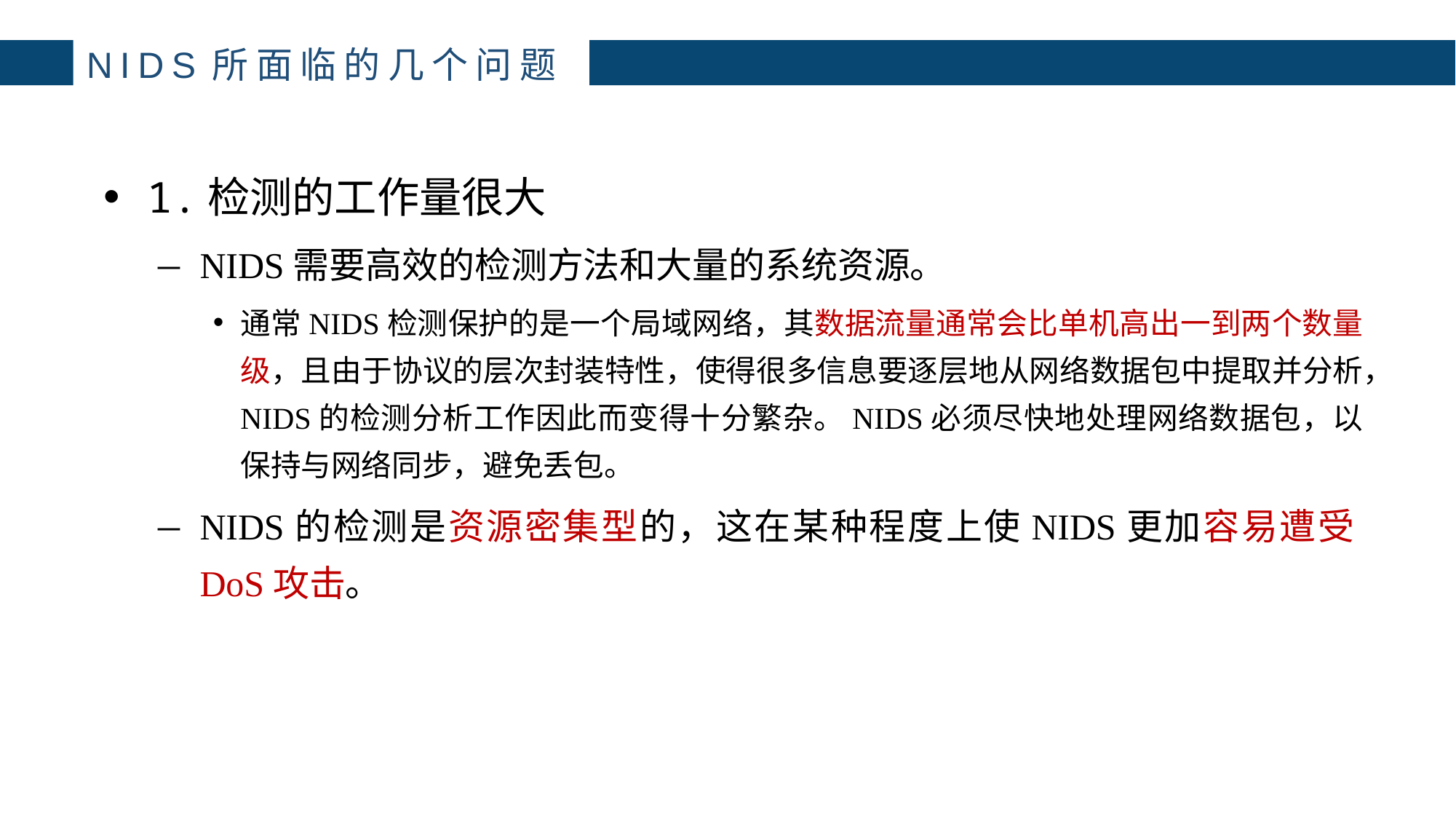

# NIDS所面临的几个问题
1.检测的工作量很大
NIDS需要高效的检测方法和大量的系统资源。
通常NIDS检测保护的是一个局域网络，其数据流量通常会比单机高出一到两个数量级，且由于协议的层次封装特性，使得很多信息要逐层地从网络数据包中提取并分析，NIDS的检测分析工作因此而变得十分繁杂。NIDS必须尽快地处理网络数据包，以保持与网络同步，避免丢包。
NIDS的检测是资源密集型的，这在某种程度上使NIDS更加容易遭受DoS攻击。